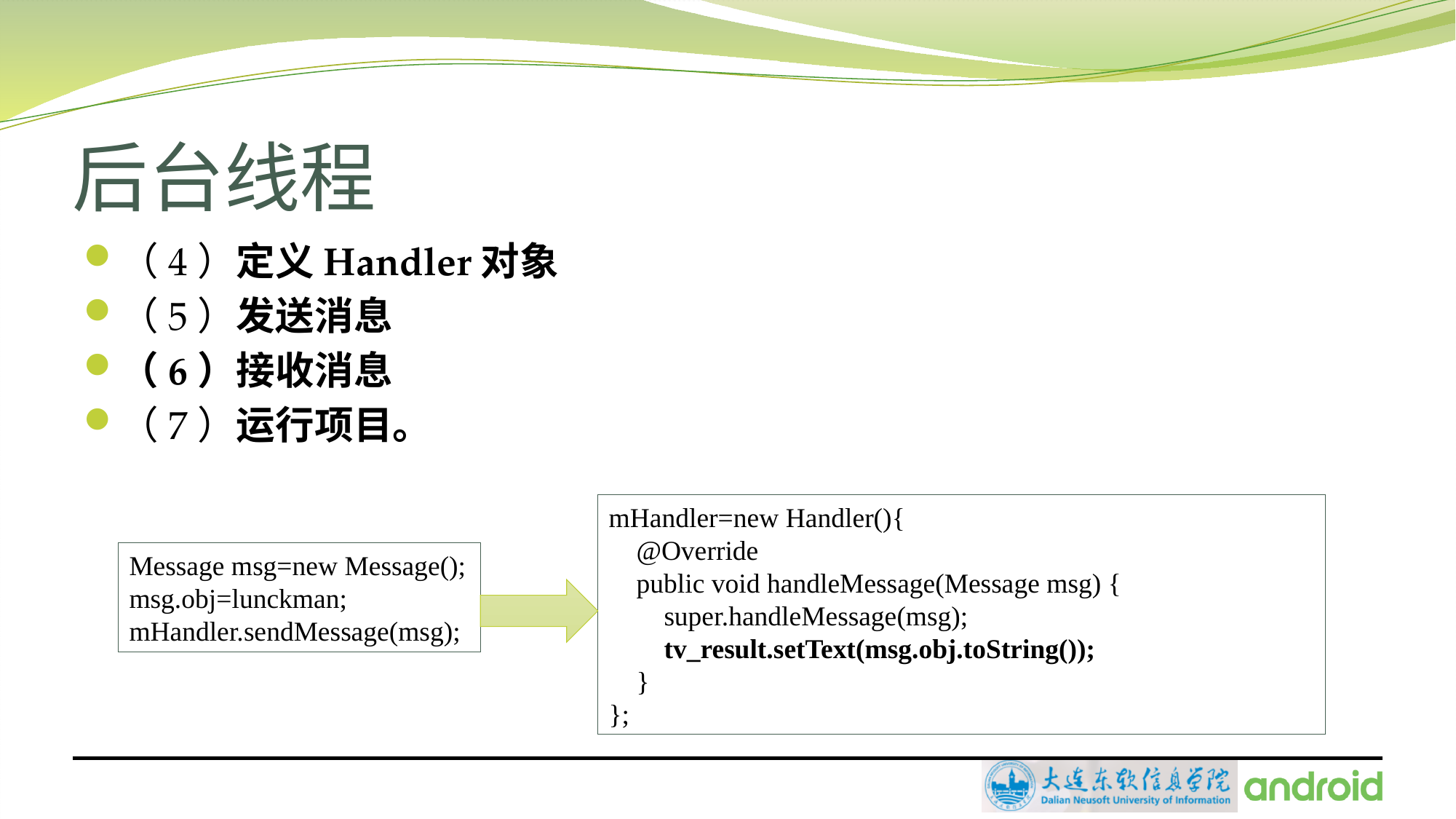

# 后台线程
（4）定义Handler对象
（5）发送消息
（6）接收消息
（7）运行项目。

mHandler=new Handler(){
    @Override
    public void handleMessage(Message msg) {
        super.handleMessage(msg);
        tv_result.setText(msg.obj.toString());
    }
};
Message msg=new Message();
msg.obj=lunckman;
mHandler.sendMessage(msg);